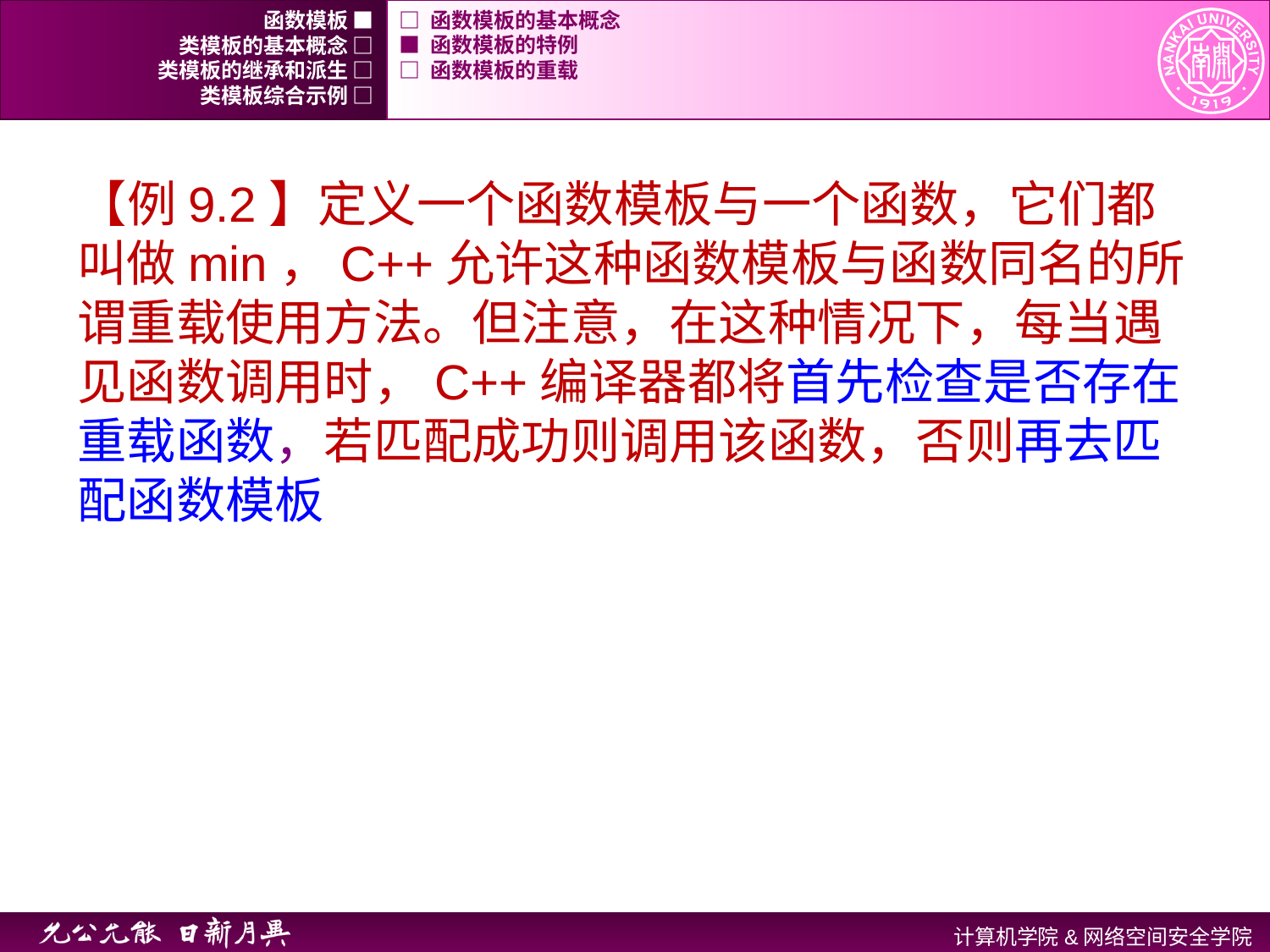

函数模板 ■
□ 函数模板的基本概念
类模板的基本概念 □
■ 函数模板的特例
类模板的继承和派生 □
□ 函数模板的重载
类模板综合示例 □

【例9.2】定义一个函数模板与一个函数，它们都叫做min，C++允许这种函数模板与函数同名的所谓重载使用方法。但注意，在这种情况下，每当遇见函数调用时，C++编译器都将首先检查是否存在重载函数，若匹配成功则调用该函数，否则再去匹配函数模板